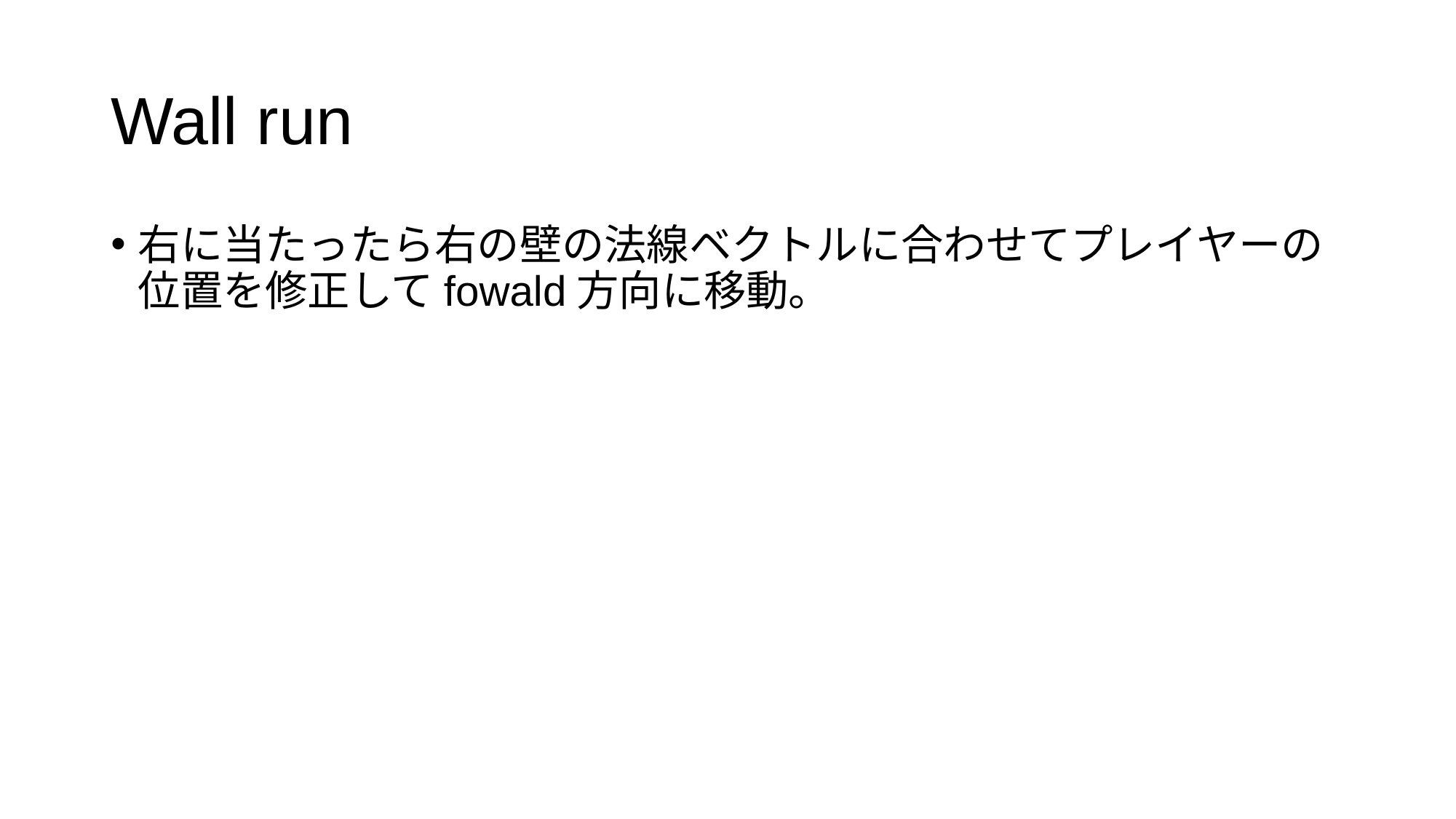

# Wall run
右に当たったら右の壁の法線ベクトルに合わせてプレイヤーの位置を修正してfowald方向に移動。